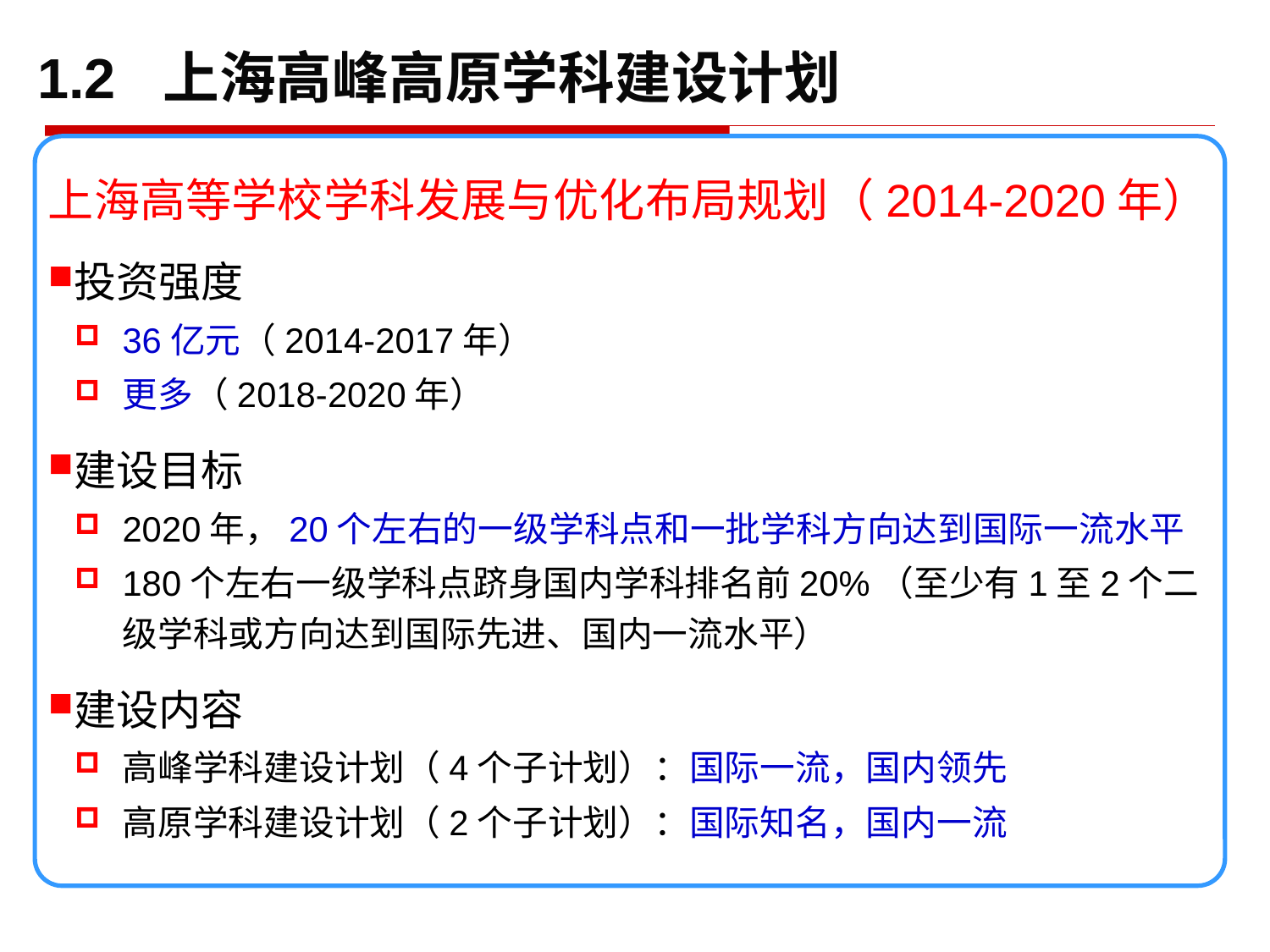

1.2 上海高峰高原学科建设计划
上海高等学校学科发展与优化布局规划（2014-2020年）
投资强度
36亿元（2014-2017年）
更多（2018-2020年）
建设目标
2020年，20个左右的一级学科点和一批学科方向达到国际一流水平
180个左右一级学科点跻身国内学科排名前20%（至少有1至2个二级学科或方向达到国际先进、国内一流水平）
建设内容
高峰学科建设计划（4个子计划）：国际一流，国内领先
高原学科建设计划（2个子计划）：国际知名，国内一流